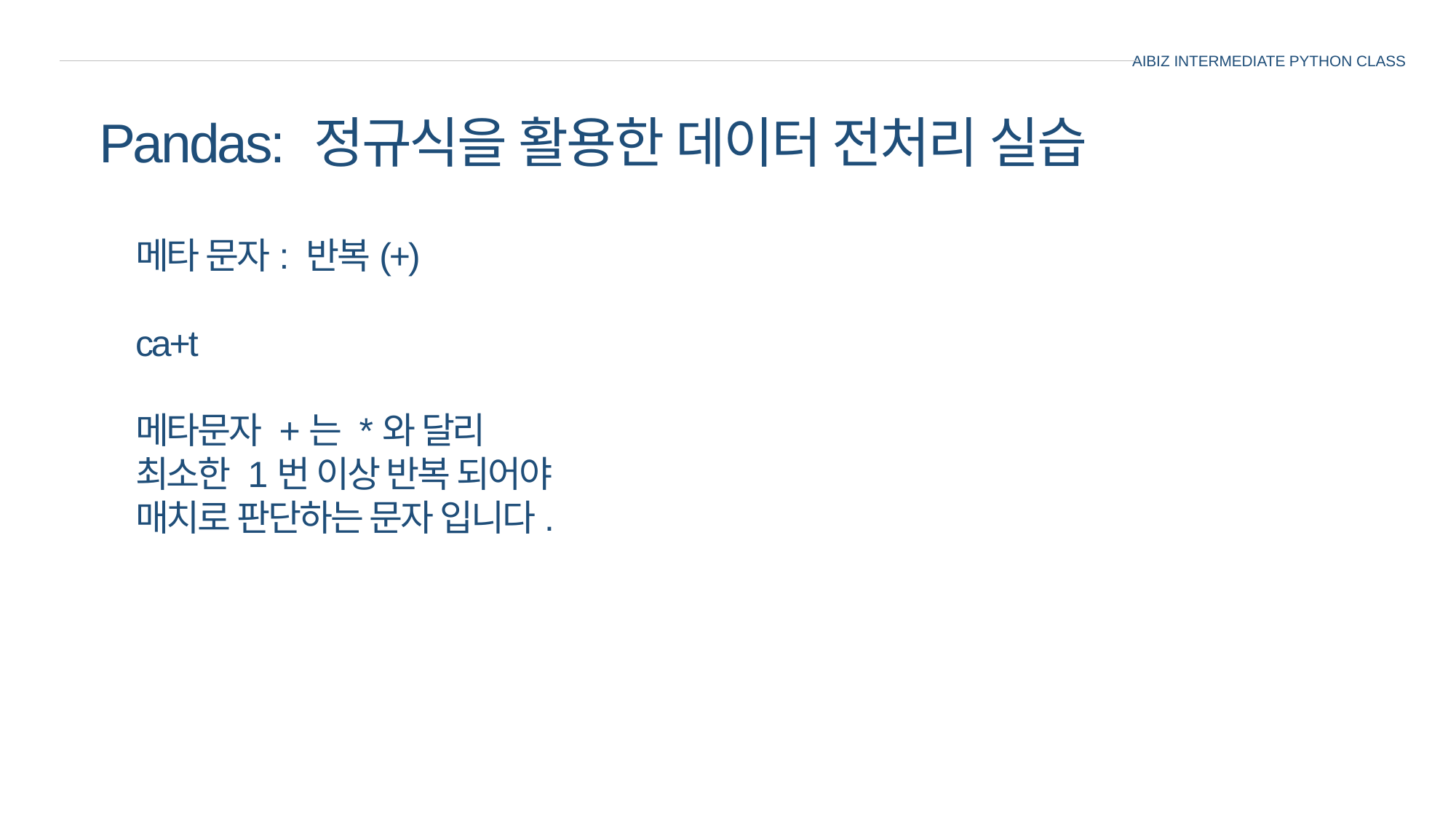

AIBIZ INTERMEDIATE PYTHON CLASS
Pandas: 정규식을 활용한 데이터 전처리 실습

메타 문자: 반복(+)

ca+t

메타문자 +는 *와 달리
최소한 1번 이상 반복 되어야
매치로 판단하는 문자 입니다.